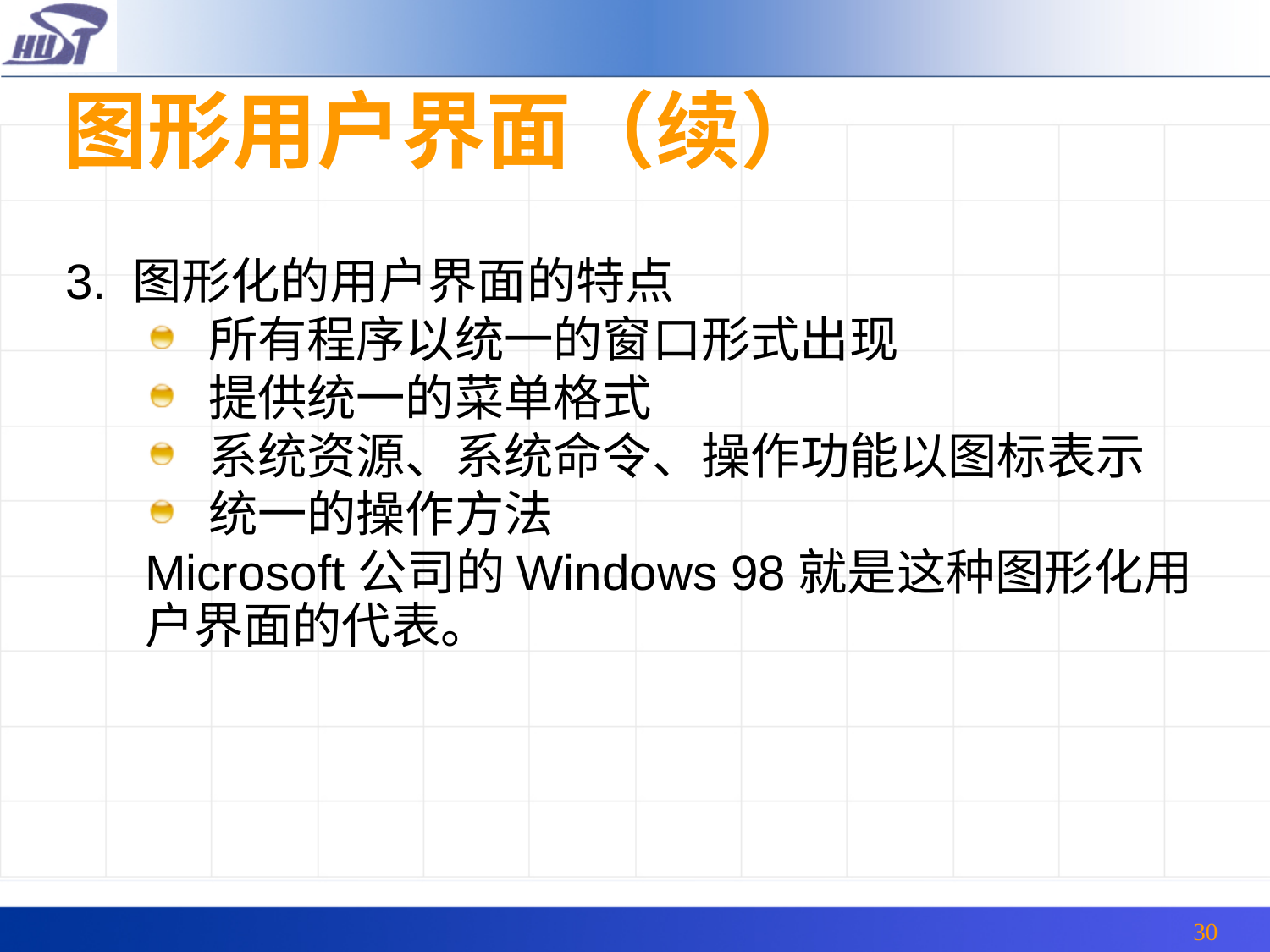

# 图形用户界面（续）
3. 图形化的用户界面的特点
所有程序以统一的窗口形式出现
提供统一的菜单格式
系统资源、系统命令、操作功能以图标表示
统一的操作方法
	Microsoft公司的Windows 98就是这种图形化用户界面的代表。
30